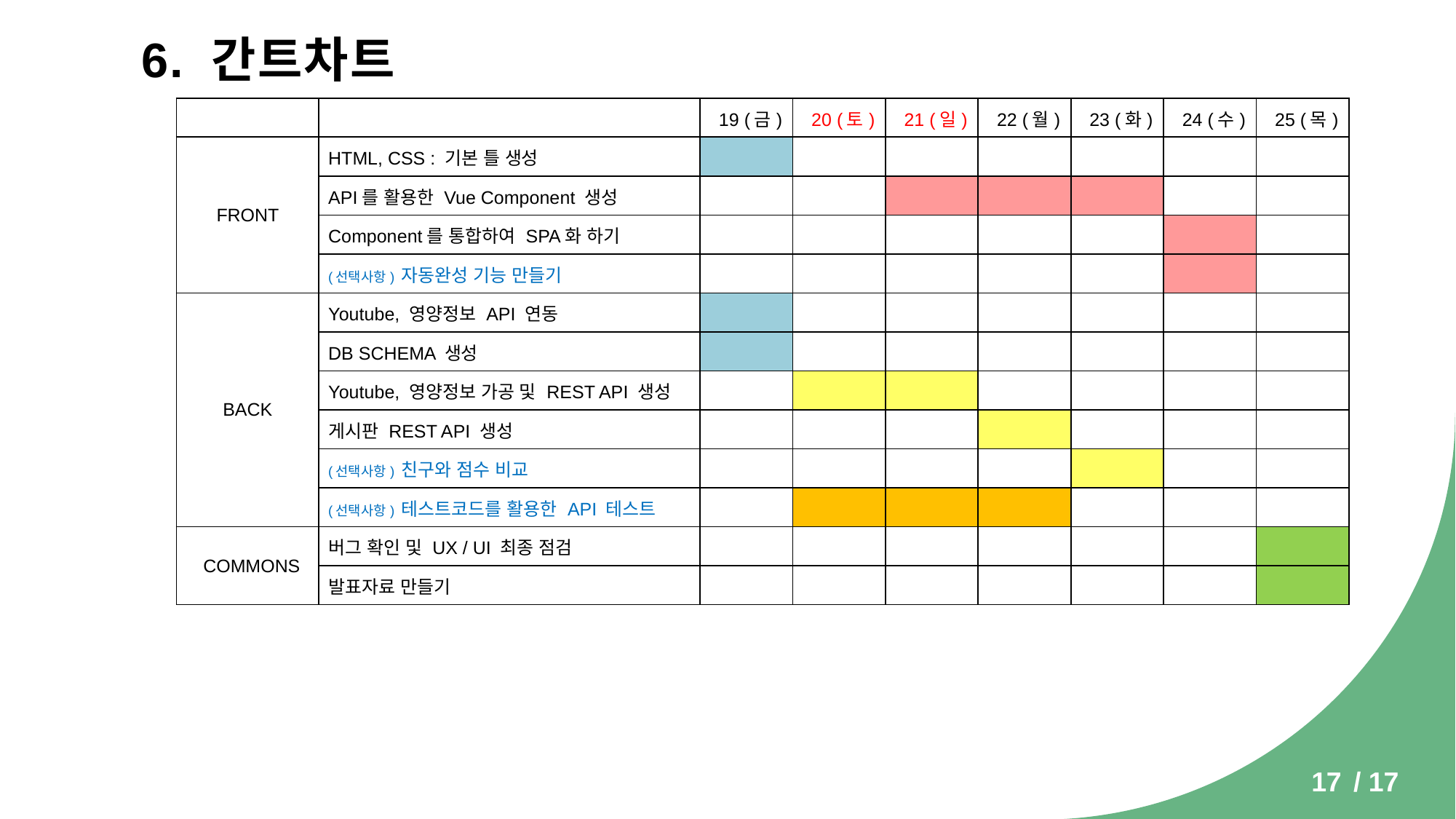

6. 간트차트
|  |  | 19 (금) | 20 (토) | 21 (일) | 22 (월) | 23 (화) | 24 (수) | 25 (목) |
| --- | --- | --- | --- | --- | --- | --- | --- | --- |
| FRONT | HTML, CSS : 기본 틀 생성 |  |  |  |  |  |  |  |
|  | API를 활용한 Vue Component 생성 |  |  |  |  |  |  |  |
|  | Component를 통합하여 SPA화 하기 |  |  |  |  |  |  |  |
|  | (선택사항) 자동완성 기능 만들기 |  |  |  |  |  |  |  |
| BACK | Youtube, 영양정보 API 연동 |  |  |  |  |  |  |  |
|  | DB SCHEMA 생성 |  |  |  |  |  |  |  |
|  | Youtube, 영양정보 가공 및 REST API 생성 |  |  |  |  |  |  |  |
|  | 게시판 REST API 생성 |  |  |  |  |  |  |  |
|  | (선택사항) 친구와 점수 비교 |  |  |  |  |  |  |  |
|  | (선택사항) 테스트코드를 활용한 API 테스트 |  |  |  |  |  |  |  |
| COMMONS | 버그 확인 및 UX / UI 최종 점검 |  |  |  |  |  |  |  |
|  | 발표자료 만들기 |  |  |  |  |  |  |  |
17